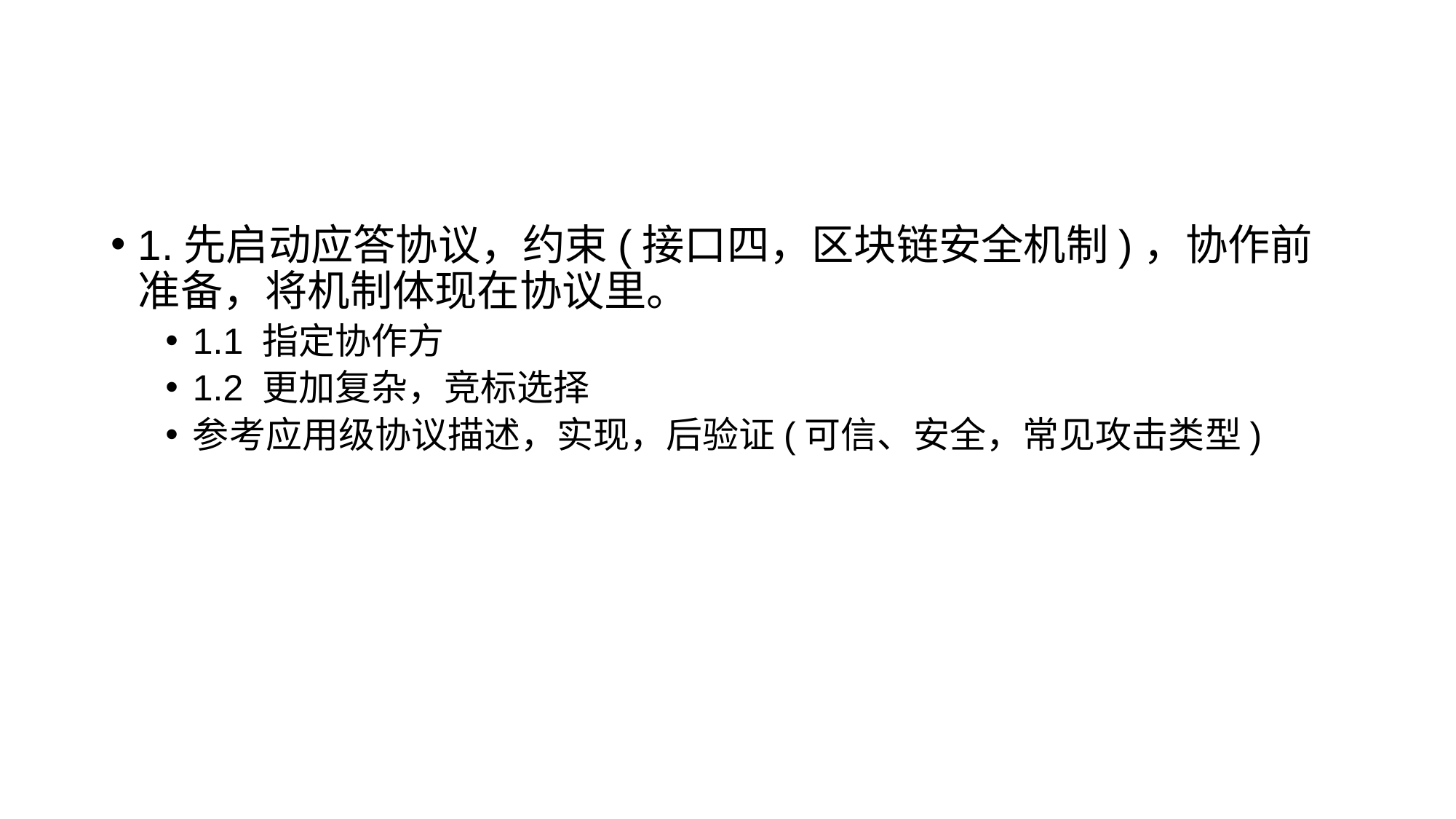

#
1.先启动应答协议，约束(接口四，区块链安全机制)，协作前准备，将机制体现在协议里。
1.1 指定协作方
1.2 更加复杂，竞标选择
参考应用级协议描述，实现，后验证(可信、安全，常见攻击类型)